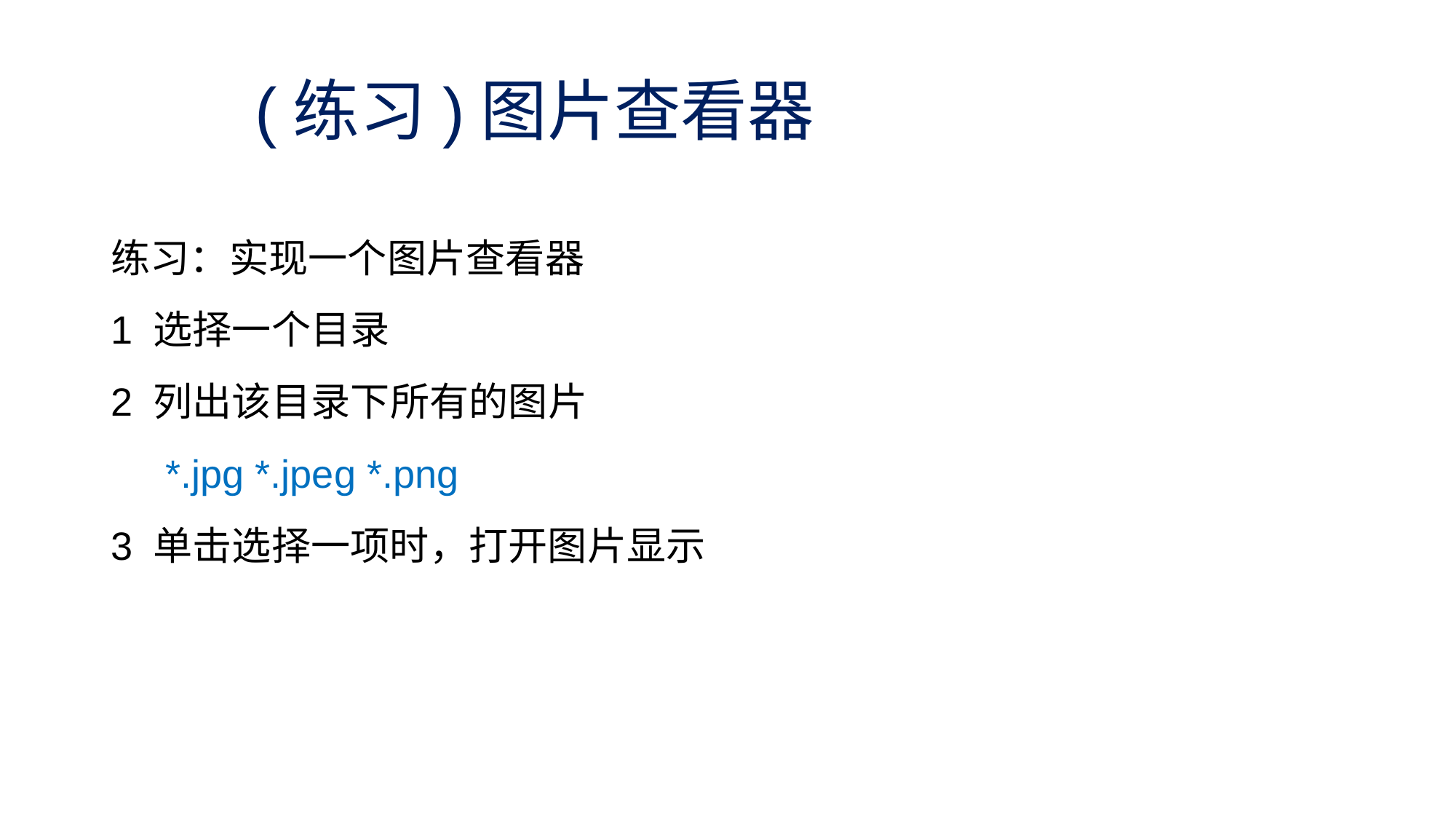

# (练习)图片查看器
练习：实现一个图片查看器
1 选择一个目录
2 列出该目录下所有的图片
     *.jpg *.jpeg *.png
3 单击选择一项时，打开图片显示